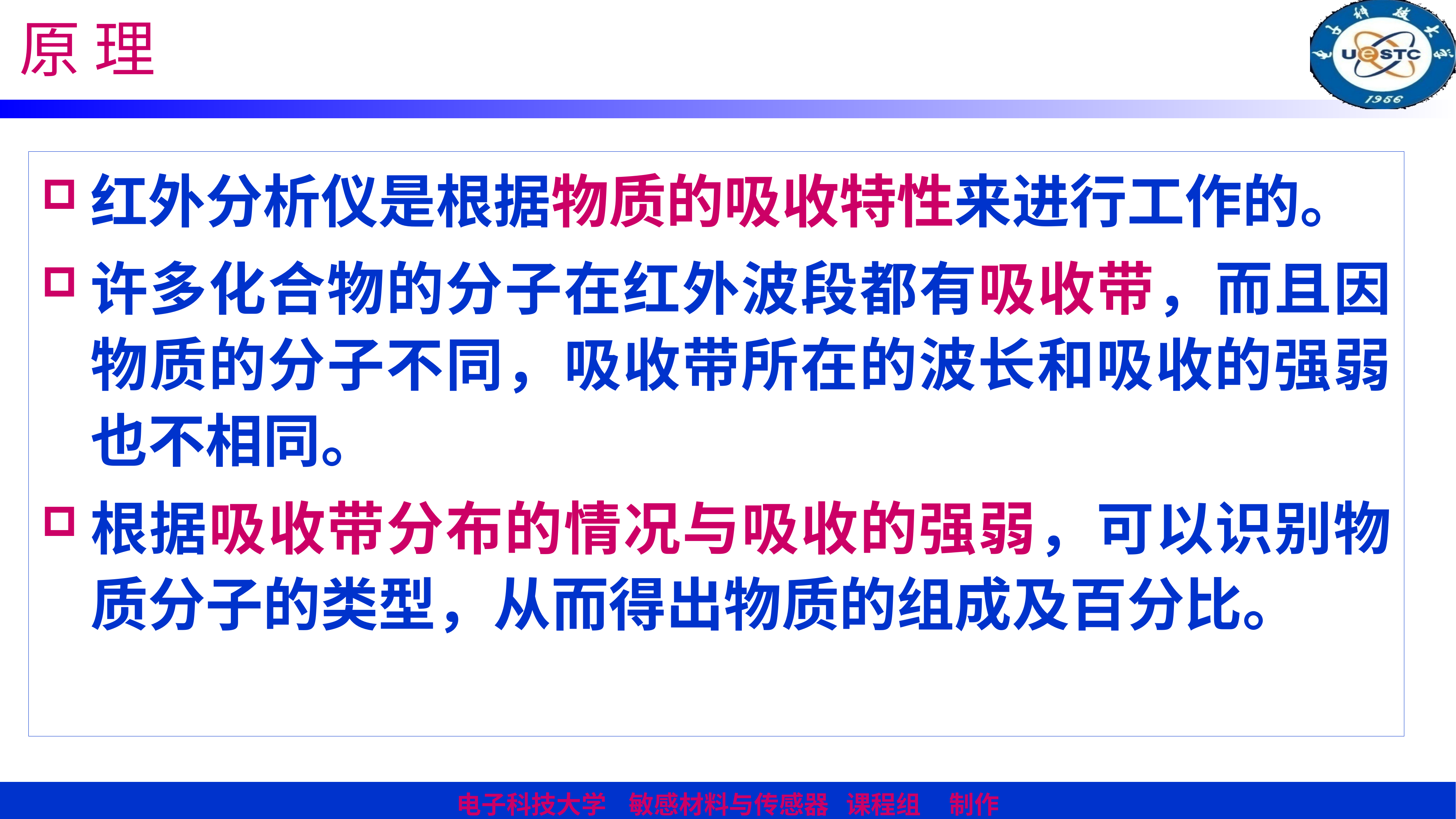

# 原 理
红外分析仪是根据物质的吸收特性来进行工作的。
许多化合物的分子在红外波段都有吸收带，而且因物质的分子不同，吸收带所在的波长和吸收的强弱也不相同。
根据吸收带分布的情况与吸收的强弱，可以识别物质分子的类型，从而得出物质的组成及百分比。